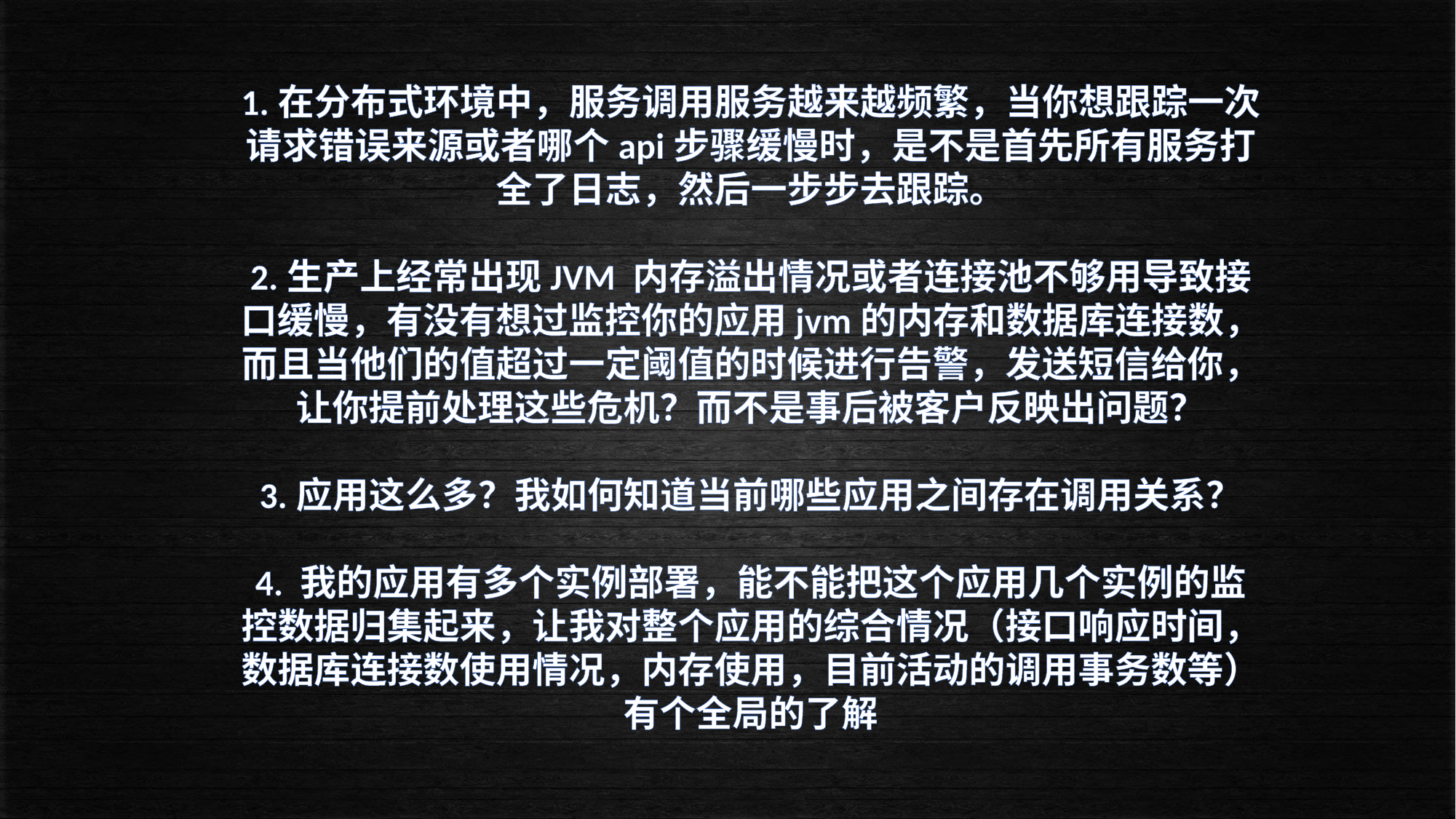

1.在分布式环境中，服务调用服务越来越频繁，当你想跟踪一次请求错误来源或者哪个api步骤缓慢时，是不是首先所有服务打全了日志，然后一步步去跟踪。

2.生产上经常出现JVM 内存溢出情况或者连接池不够用导致接口缓慢，有没有想过监控你的应用jvm的内存和数据库连接数，而且当他们的值超过一定阈值的时候进行告警，发送短信给你，让你提前处理这些危机？而不是事后被客户反映出问题？

3.应用这么多？我如何知道当前哪些应用之间存在调用关系？

4. 我的应用有多个实例部署，能不能把这个应用几个实例的监控数据归集起来，让我对整个应用的综合情况（接口响应时间，数据库连接数使用情况，内存使用，目前活动的调用事务数等）有个全局的了解